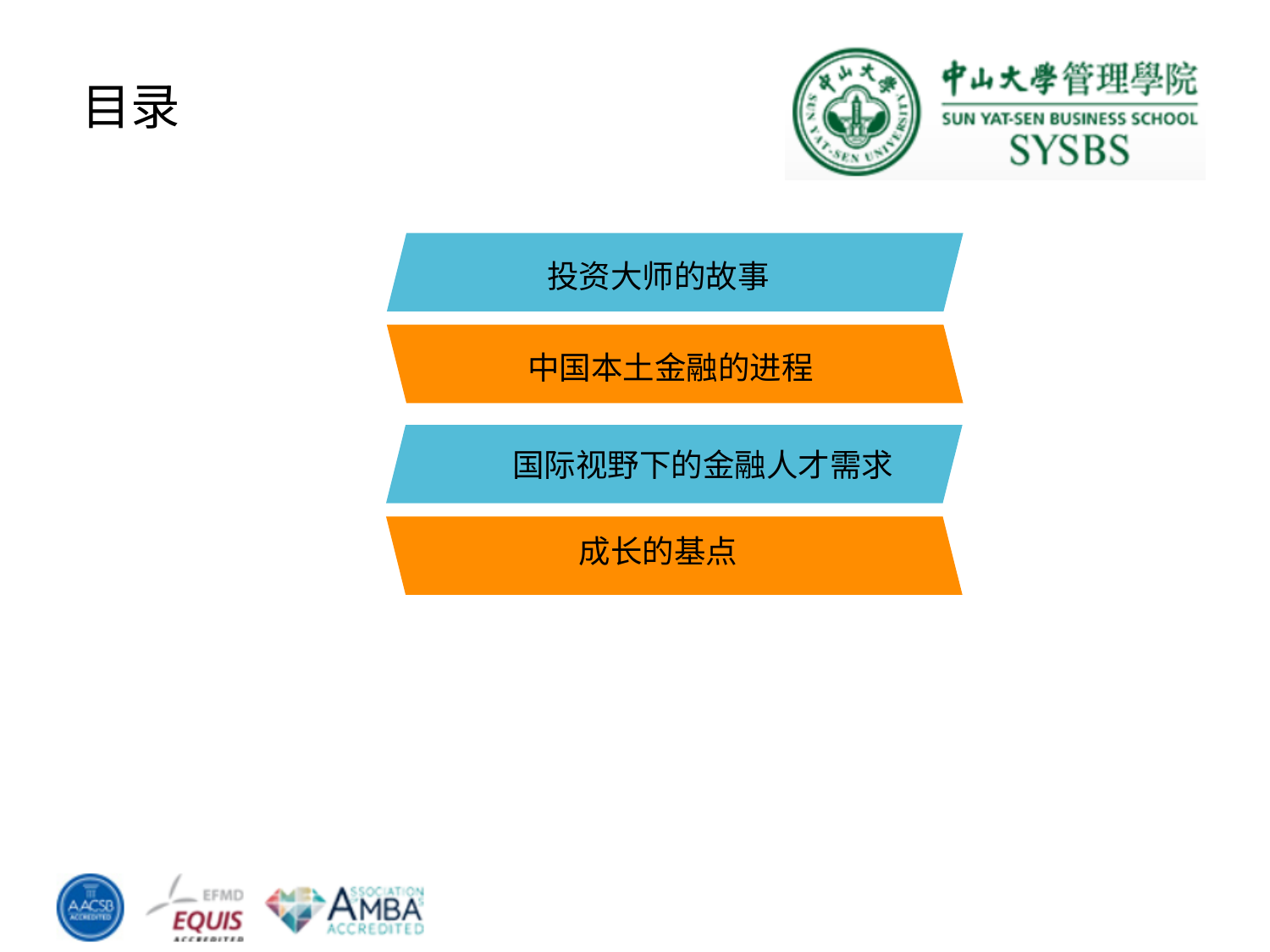

目录

投资大师的故事
点击添加文本
中国本土金融的进程
点击添加文本

国际视野下的金融人才需求
成长的基点
点击添加文本
点击添加文本